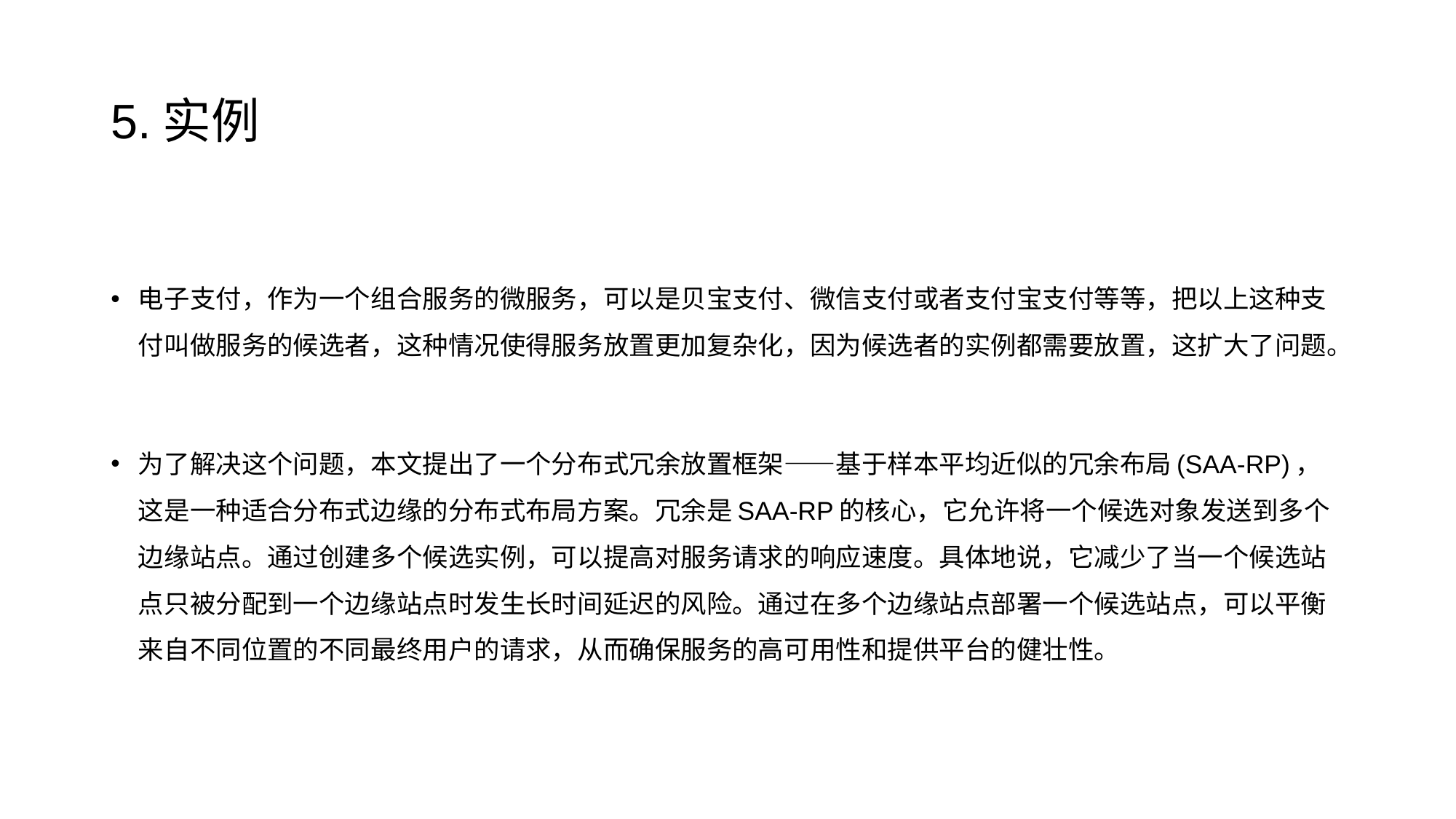

# 5.实例

电子支付，作为一个组合服务的微服务，可以是贝宝支付、微信支付或者支付宝支付等等，把以上这种支付叫做服务的候选者，这种情况使得服务放置更加复杂化，因为候选者的实例都需要放置，这扩大了问题。

为了解决这个问题，本文提出了一个分布式冗余放置框架——基于样本平均近似的冗余布局(SAA-RP)，这是一种适合分布式边缘的分布式布局方案。冗余是SAA-RP的核心，它允许将一个候选对象发送到多个边缘站点。通过创建多个候选实例，可以提高对服务请求的响应速度。具体地说，它减少了当一个候选站点只被分配到一个边缘站点时发生长时间延迟的风险。通过在多个边缘站点部署一个候选站点，可以平衡来自不同位置的不同最终用户的请求，从而确保服务的高可用性和提供平台的健壮性。